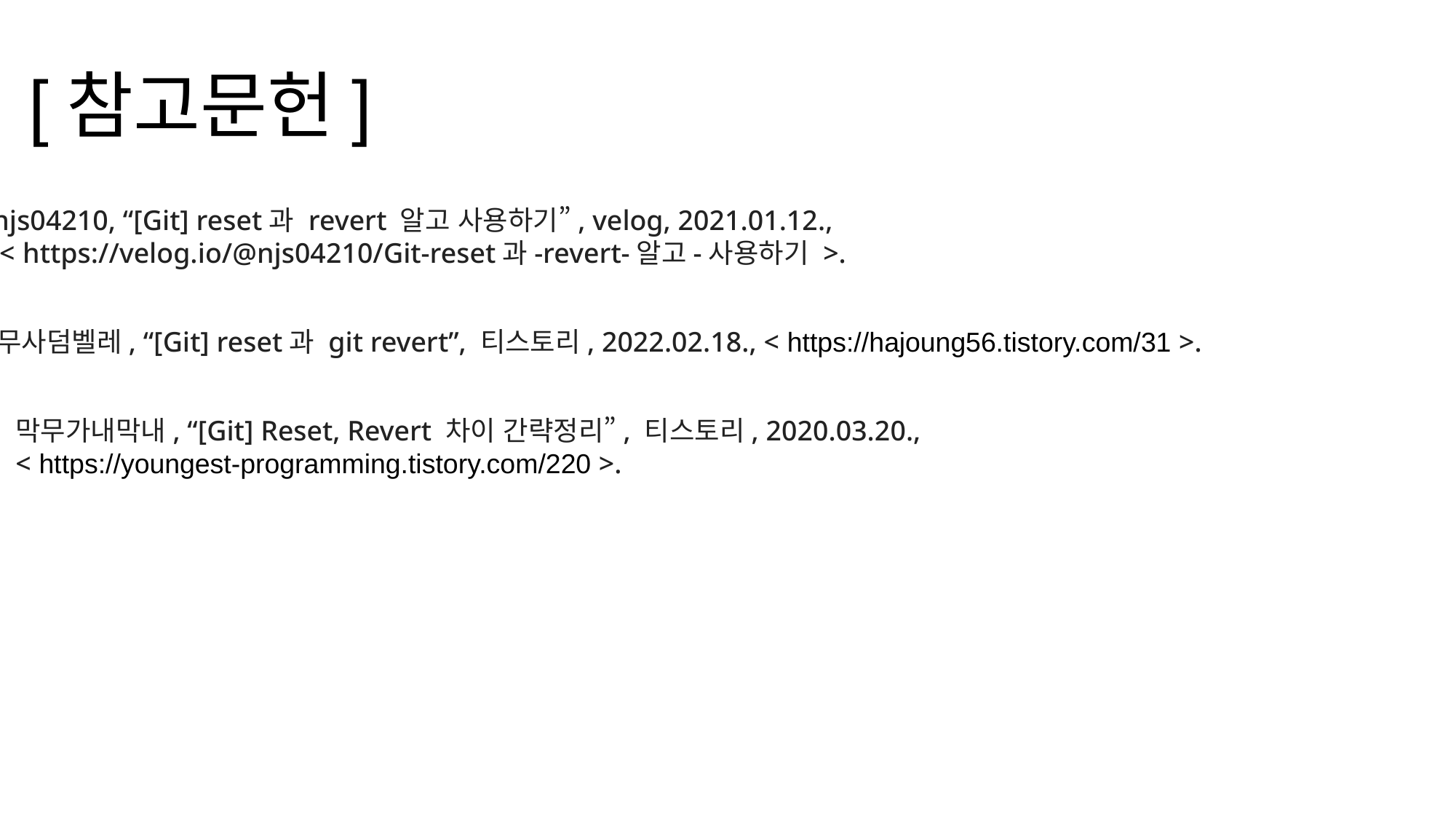

[참고문헌]
njs04210, “[Git] reset과 revert 알고 사용하기”, velog, 2021.01.12.,
 < https://velog.io/@njs04210/Git-reset과-revert-알고-사용하기 >.
무사덤벨레, “[Git] reset과 git revert”, 티스토리, 2022.02.18., < https://hajoung56.tistory.com/31 >.
막무가내막내, “[Git] Reset, Revert 차이 간략정리”, 티스토리, 2020.03.20.,
< https://youngest-programming.tistory.com/220 >.